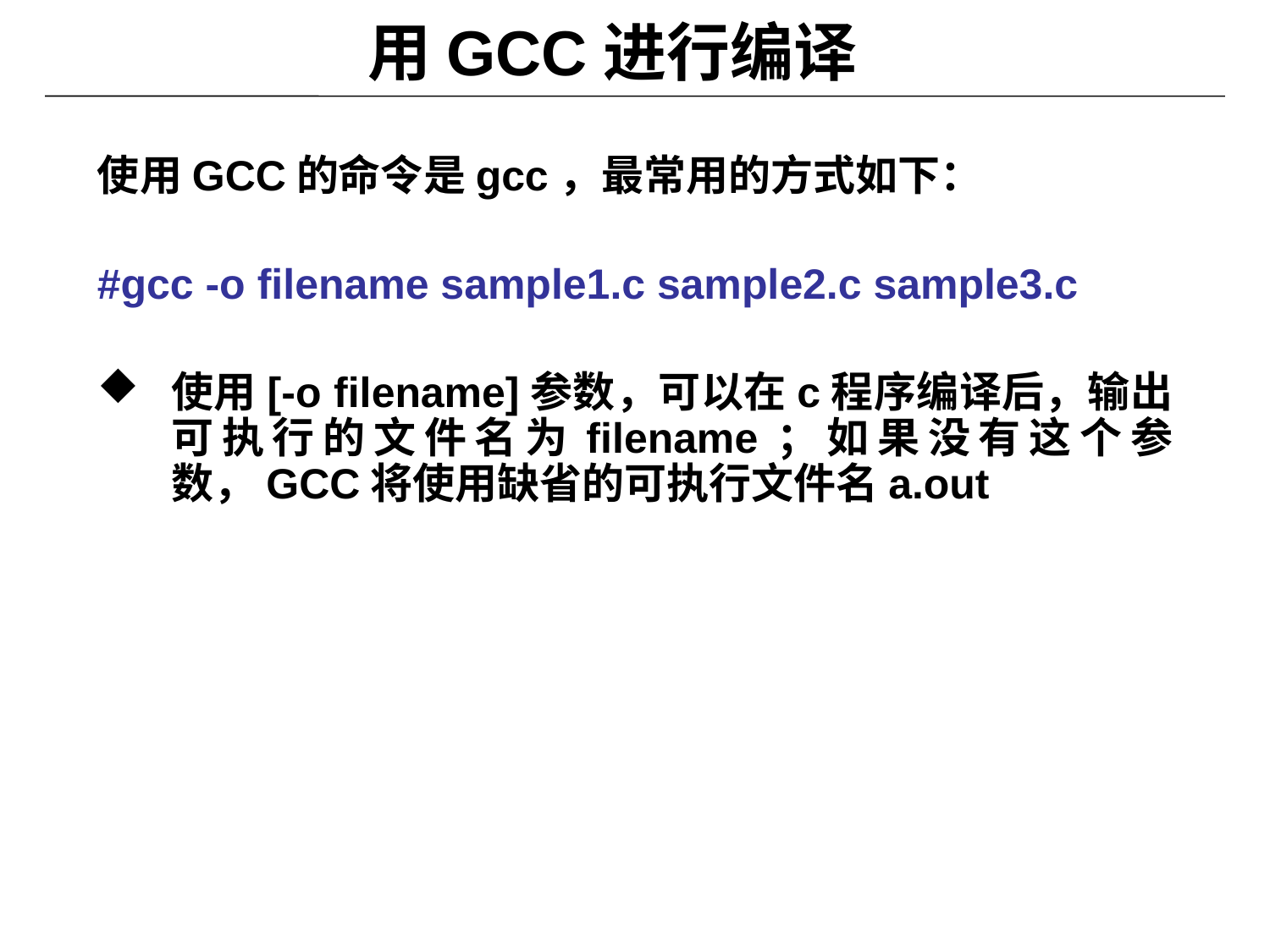

# 用GCC进行编译
使用GCC的命令是gcc，最常用的方式如下：

#gcc -o filename sample1.c sample2.c sample3.c

使用[-o filename]参数，可以在c程序编译后，输出可执行的文件名为filename；如果没有这个参数，GCC将使用缺省的可执行文件名a.out